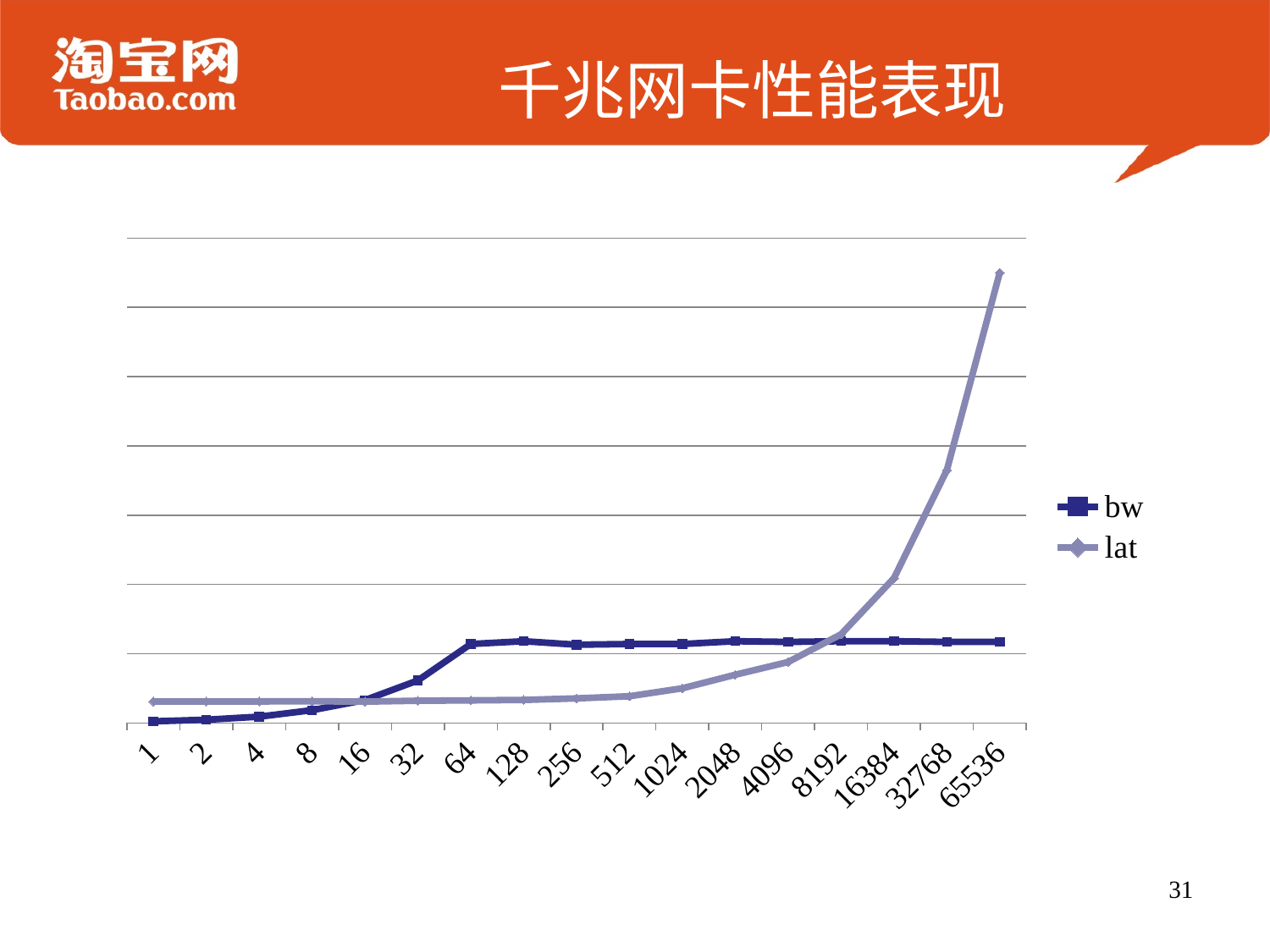

# 千兆网卡性能表现

### Chart

| Category | bw | lat |
|---|---|---|
| 1 | 2.4299999999999997 | 31.0 |
| 2 | 4.6899999999999995 | 31.1 |
| 4 | 9.120000000000001 | 31.1 |
| 8 | 18.5 | 31.4 |
| 16 | 33.1 | 30.8 |
| 32 | 61.4 | 32.1 |
| 64 | 114.0 | 32.6 |
| 128 | 118.0 | 33.300000000000004 |
| 256 | 113.0 | 35.5 |
| 512 | 114.0 | 38.6 |
| 1024 | 114.0 | 50.1 |
| 2048 | 118.0 | 69.6 |
| 4096 | 117.0 | 88.0 |
| 8192 | 118.0 | 128.0 |
| 16384 | 118.0 | 209.0 |
| 32768 | 117.0 | 365.0 |
| 65536 | 117.0 | 650.0 |
31